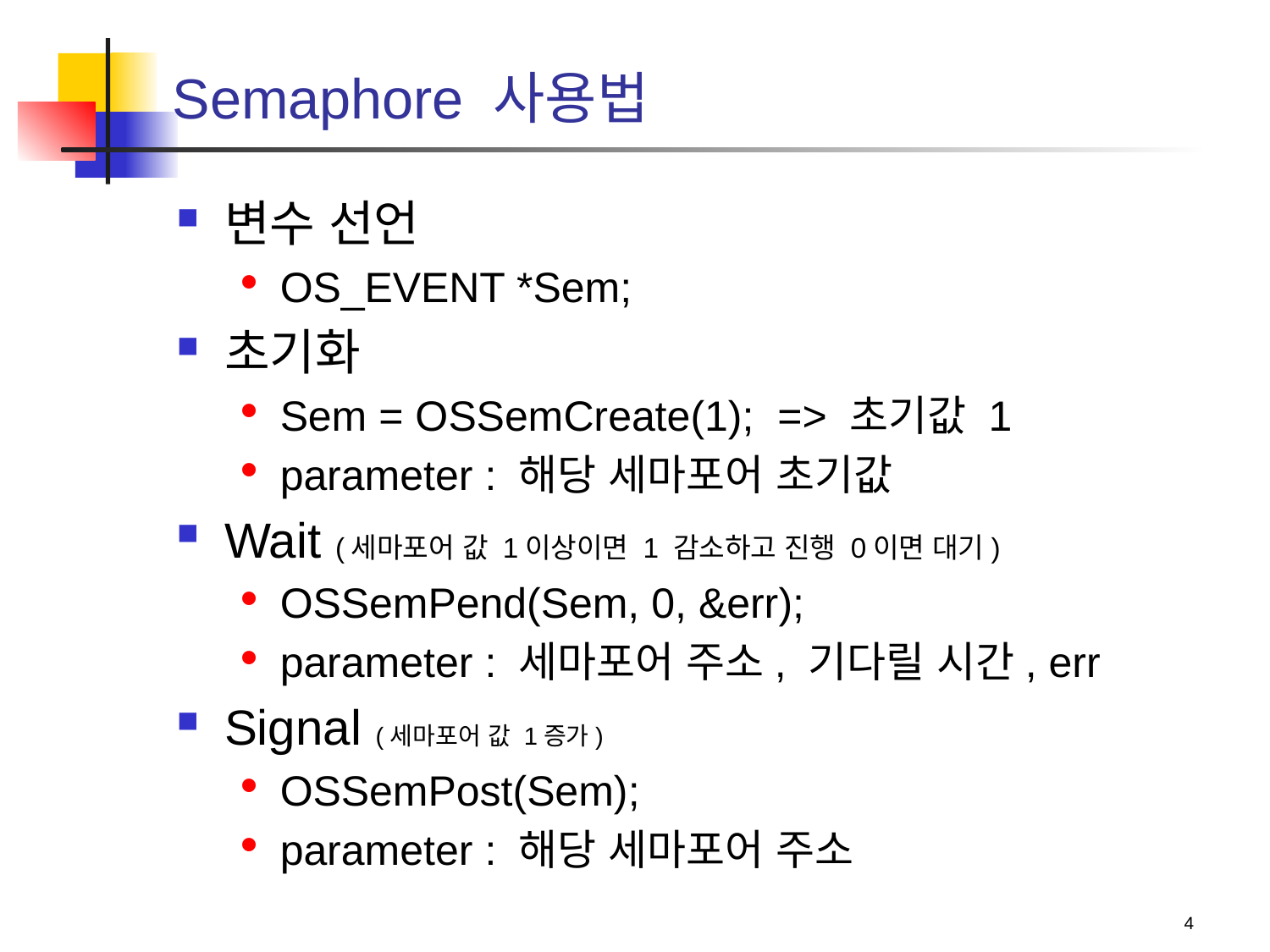

# Semaphore 사용법
변수 선언
OS_EVENT *Sem;
초기화
Sem = OSSemCreate(1);  => 초기값 1
parameter : 해당 세마포어 초기값
Wait (세마포어 값 1이상이면 1 감소하고 진행 0이면 대기)
OSSemPend(Sem, 0, &err);
parameter : 세마포어 주소, 기다릴 시간, err
Signal (세마포어 값 1증가)
OSSemPost(Sem);
parameter : 해당 세마포어 주소

4